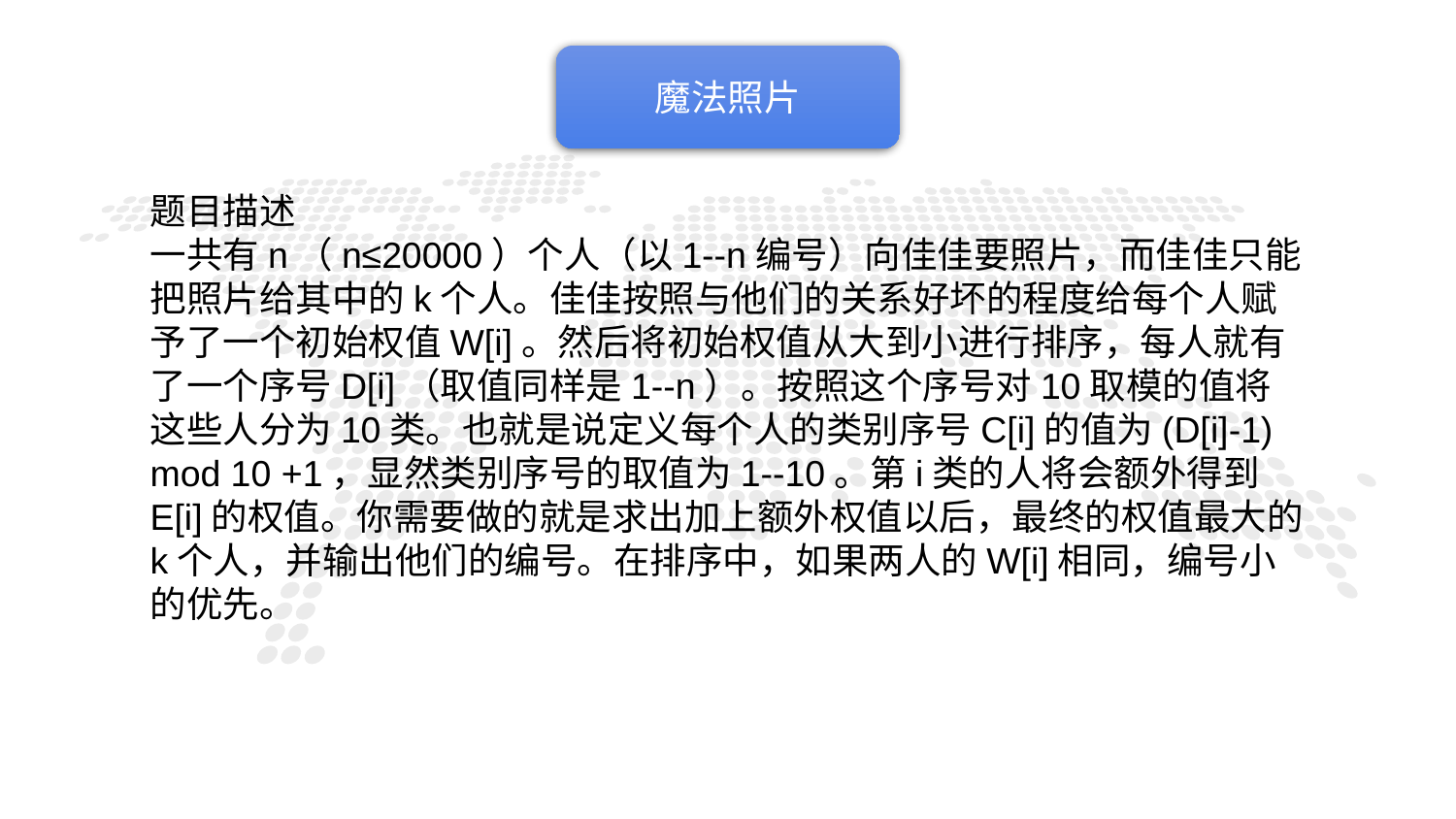

魔法照片
题目描述
一共有n（n≤20000）个人（以1--n编号）向佳佳要照片，而佳佳只能把照片给其中的k个人。佳佳按照与他们的关系好坏的程度给每个人赋予了一个初始权值W[i]。然后将初始权值从大到小进行排序，每人就有了一个序号D[i]（取值同样是1--n）。按照这个序号对10取模的值将这些人分为10类。也就是说定义每个人的类别序号C[i]的值为(D[i]-1) mod 10 +1，显然类别序号的取值为1--10。第i类的人将会额外得到E[i]的权值。你需要做的就是求出加上额外权值以后，最终的权值最大的k个人，并输出他们的编号。在排序中，如果两人的W[i]相同，编号小的优先。